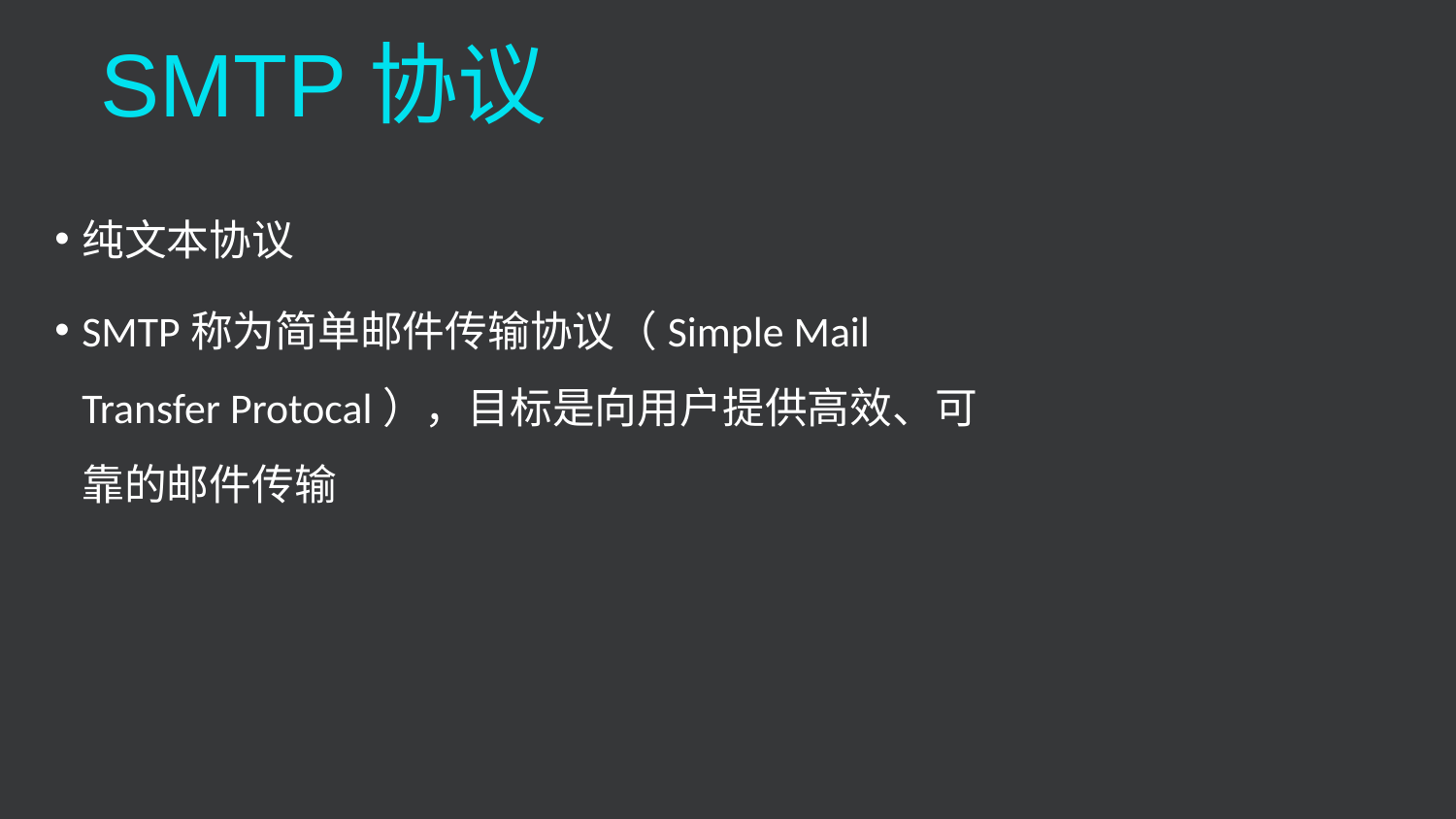

# SMTP协议
纯文本协议
SMTP称为简单邮件传输协议（Simple Mail Transfer Protocal），目标是向用户提供高效、可靠的邮件传输